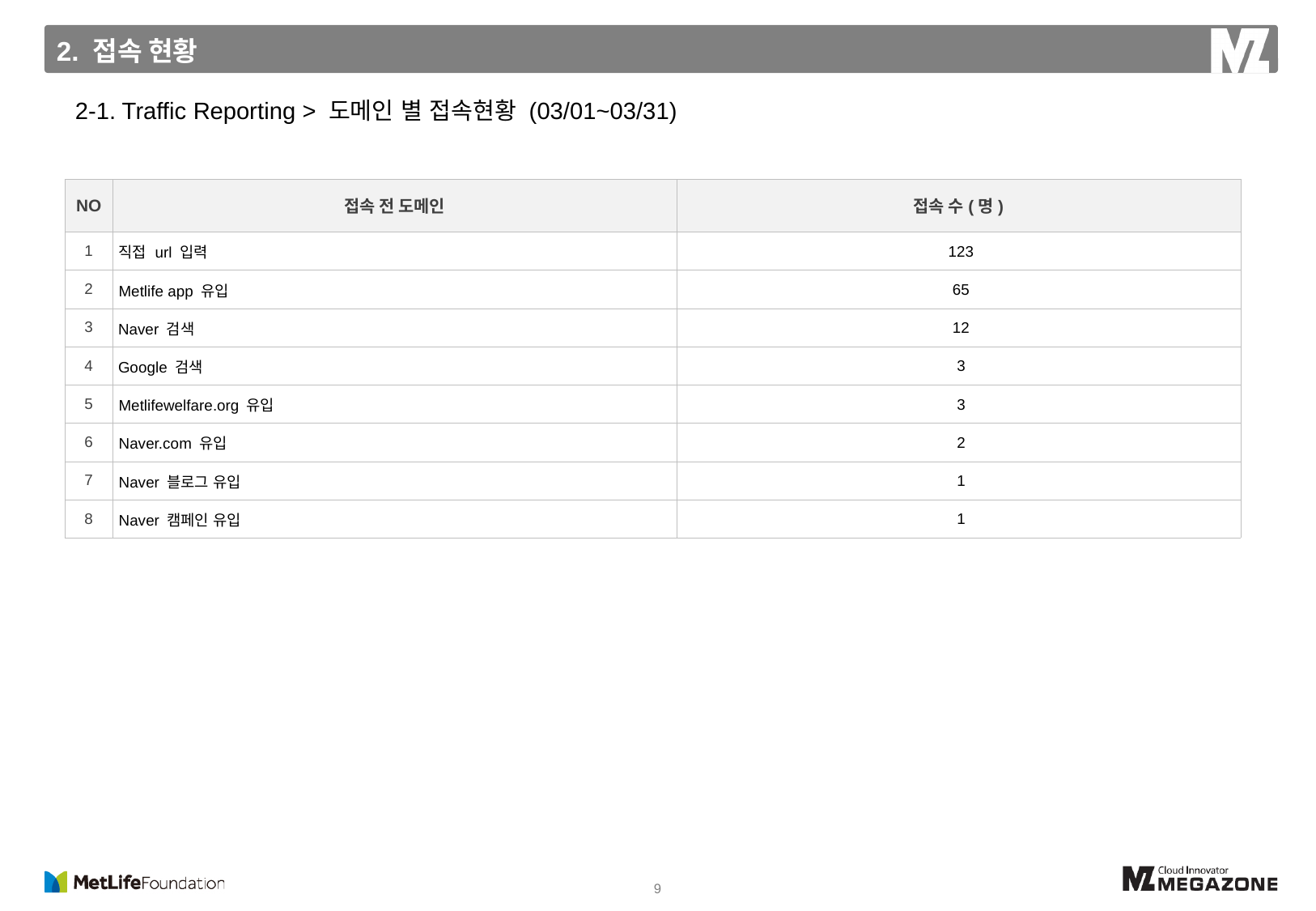

2. 접속 현황
2-1. Traffic Reporting > 도메인 별 접속현황 (03/01~03/31)

| NO | 접속 전 도메인 | 접속 수(명) |
| --- | --- | --- |
| 1 | 직접 url 입력 | 123 |
| 2 | Metlife app 유입 | 65 |
| 3 | Naver 검색 | 12 |
| 4 | Google 검색 | 3 |
| 5 | Metlifewelfare.org 유입 | 3 |
| 6 | Naver.com 유입 | 2 |
| 7 | Naver 블로그 유입 | 1 |
| 8 | Naver 캠페인 유입 | 1 |
9